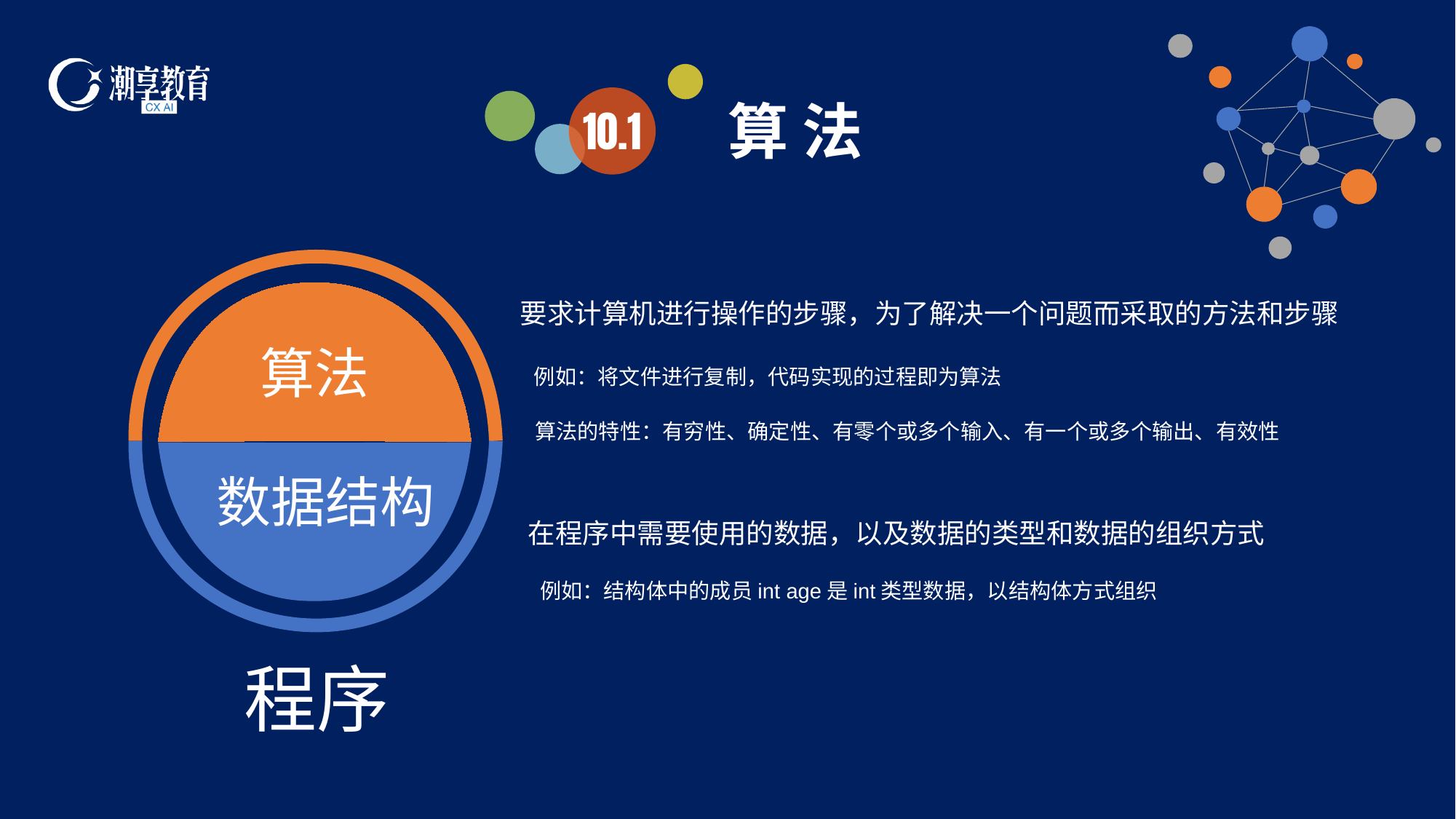

10.1

算 法

要求计算机进行操作的步骤，为了解决一个问题而采取的方法和步骤
算法
例如：将文件进行复制，代码实现的过程即为算法
算法的特性：有穷性、确定性、有零个或多个输入、有一个或多个输出、有效性

数据结构
在程序中需要使用的数据，以及数据的类型和数据的组织方式
例如：结构体中的成员int age是int类型数据，以结构体方式组织
程序